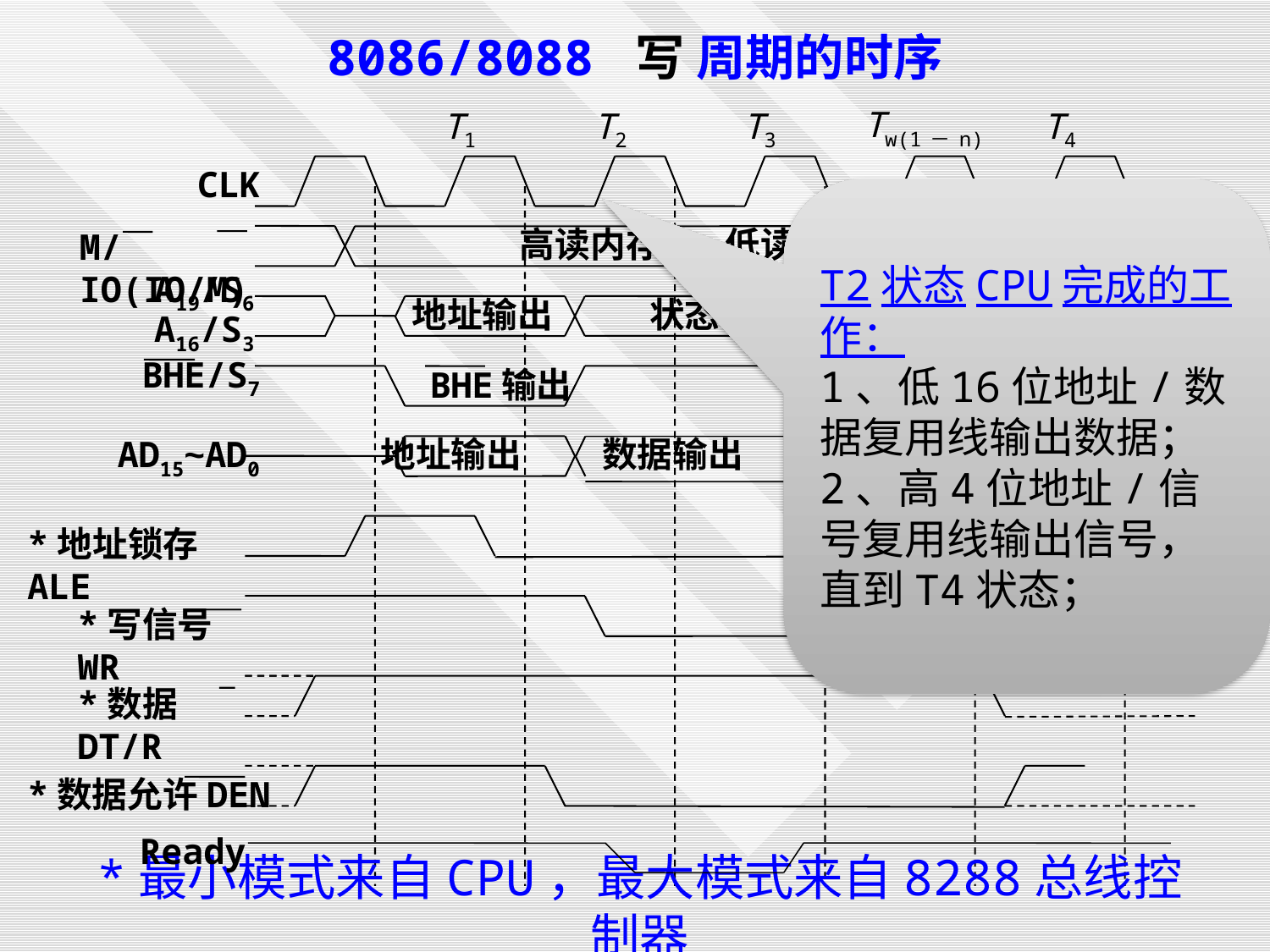

8086/8088 写 周期的时序
Tw(1－n)
T1
T2
T3
T4
CLK

高读内存        低读IO
M/IO(IO/M)

A19/S6

地址输出            状态输出

A16/S3

BHE/S7
BHE输出

    地址输出          数据输出
AD15~AD0

*地址锁存ALE

*写信号WR

*数据DT/R

*数据允许DEN

T2状态CPU完成的工作：
1、低16位地址/数据复用线输出数据；
2、高4位地址/信号复用线输出信号，直到T4状态；
Ready
*最小模式来自CPU，最大模式来自8288总线控制器